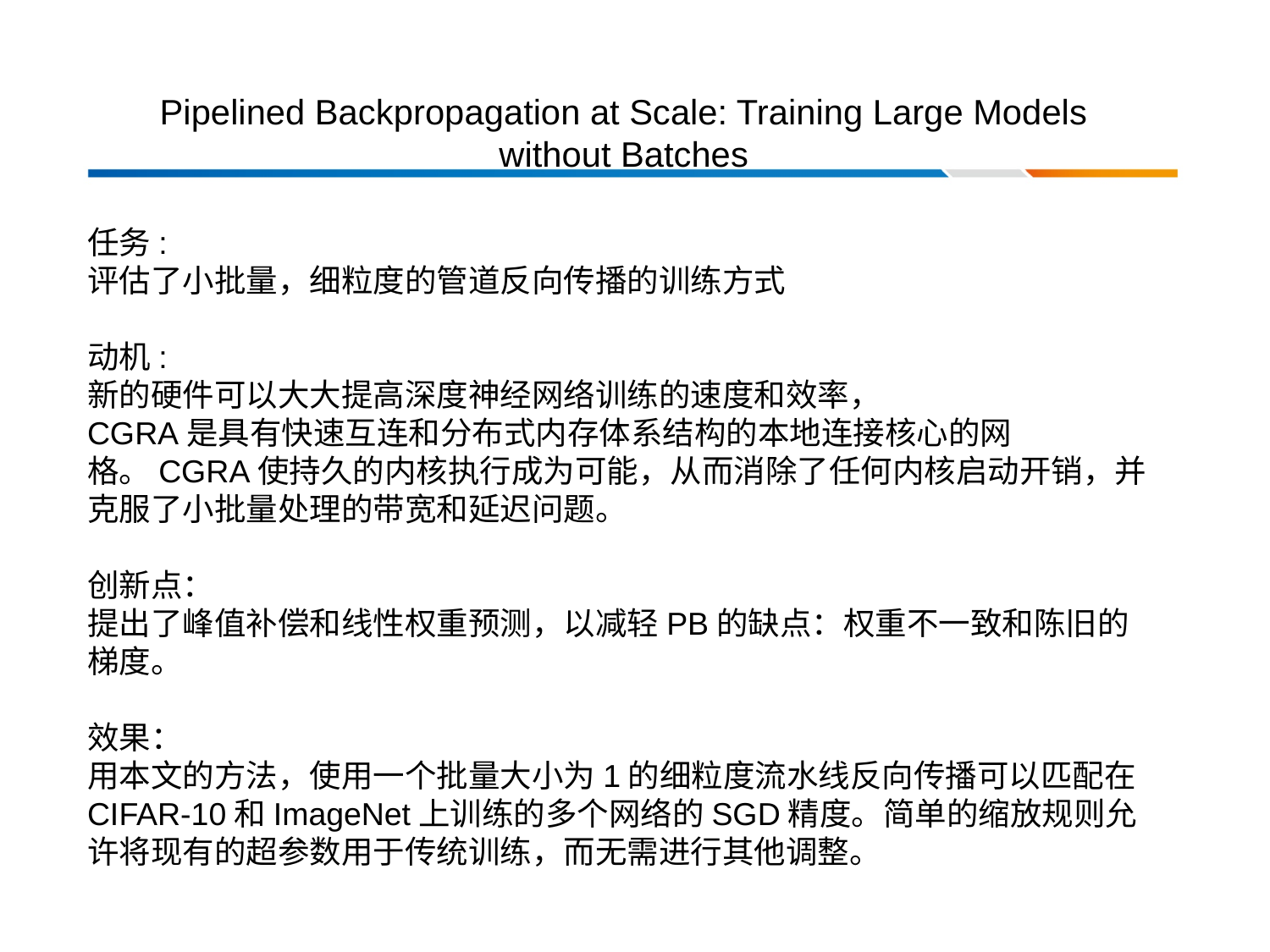

# Pipelined Backpropagation at Scale: Training Large Models without Batches
任务:
评估了小批量，细粒度的管道反向传播的训练方式

动机:
新的硬件可以大大提高深度神经网络训练的速度和效率，
CGRA是具有快速互连和分布式内存体系结构的本地连接核心的网格。CGRA使持久的内核执行成为可能，从而消除了任何内核启动开销，并克服了小批量处理的带宽和延迟问题。

创新点：
提出了峰值补偿和线性权重预测，以减轻PB的缺点：权重不一致和陈旧的梯度。

效果：
用本文的方法，使用一个批量大小为1的细粒度流水线反向传播可以匹配在CIFAR-10和ImageNet上训练的多个网络的SGD精度。简单的缩放规则允许将现有的超参数用于传统训练，而无需进行其他调整。